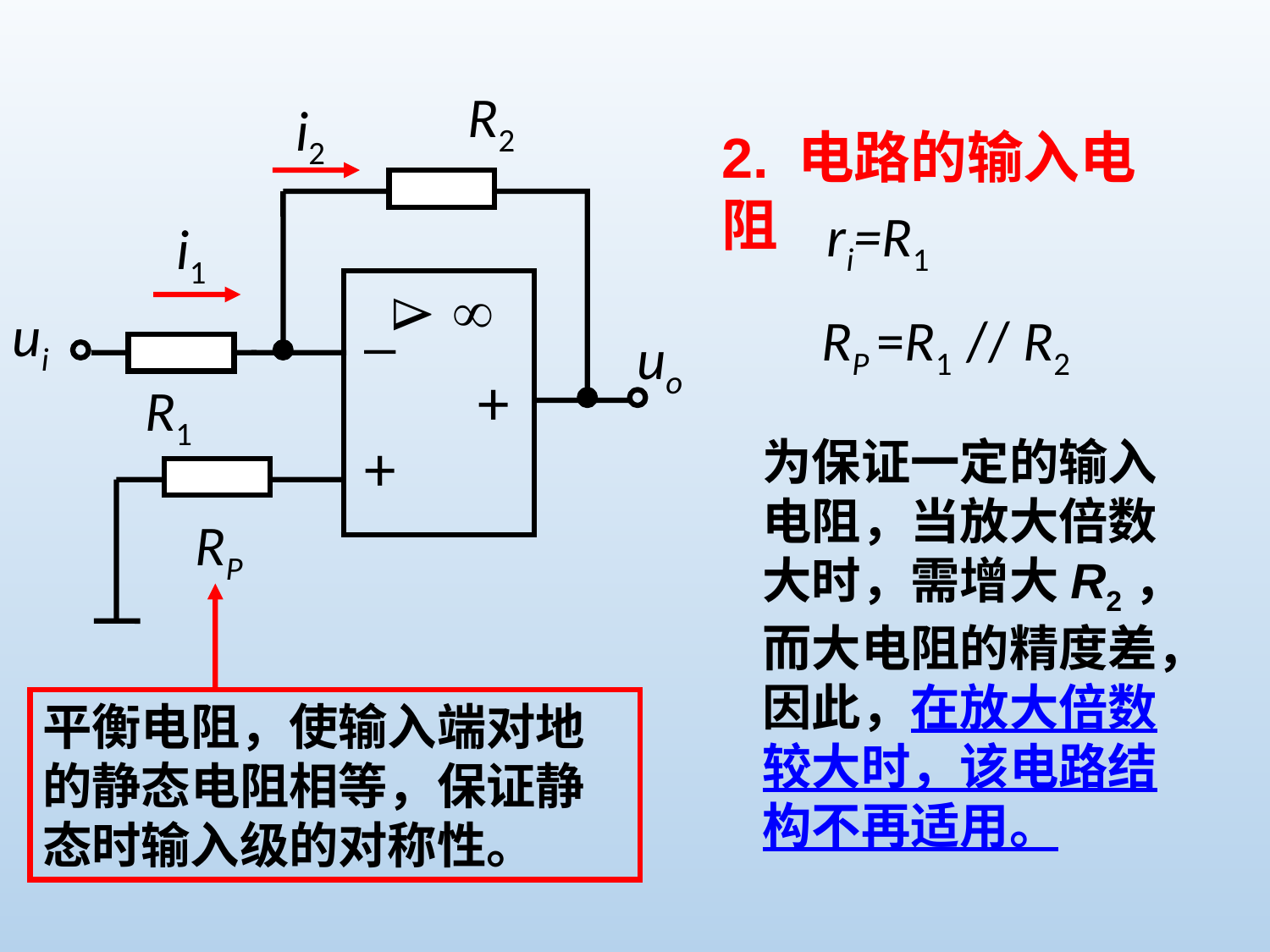

R2
i2

i1

∞

_
Δ
ui

+
R1

+

RP

2. 电路的输入电阻
ri=R1
RP =R1  // R2
uo
为保证一定的输入电阻，当放大倍数大时，需增大R2，而大电阻的精度差，因此，在放大倍数较大时，该电路结构不再适用。

平衡电阻，使输入端对地的静态电阻相等，保证静态时输入级的对称性。
38